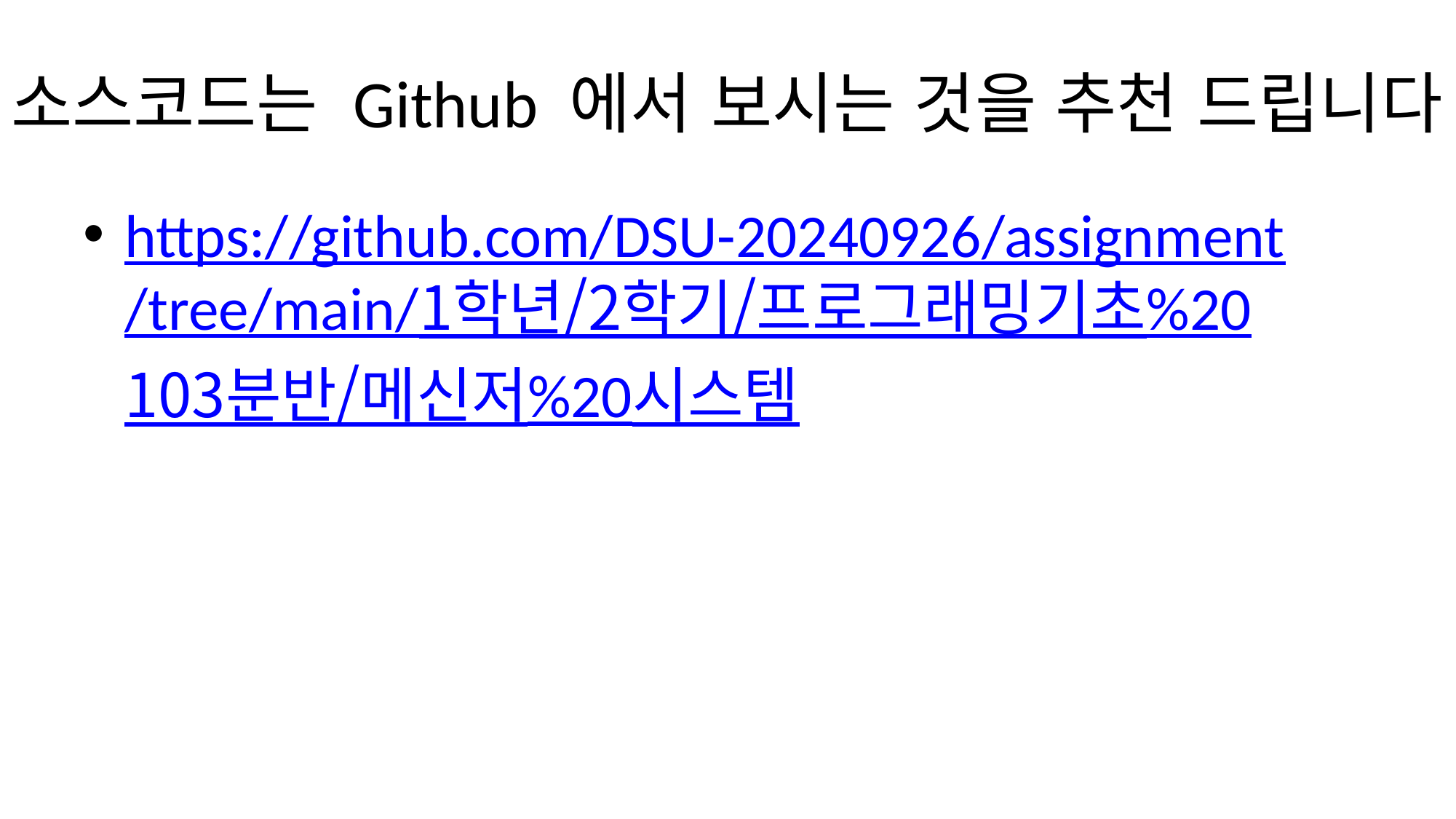

# 소스코드는 Github 에서 보시는 것을 추천 드립니다.
https://github.com/DSU-20240926/assignment/tree/main/1학년/2학기/프로그래밍기초%20103분반/메신저%20시스템